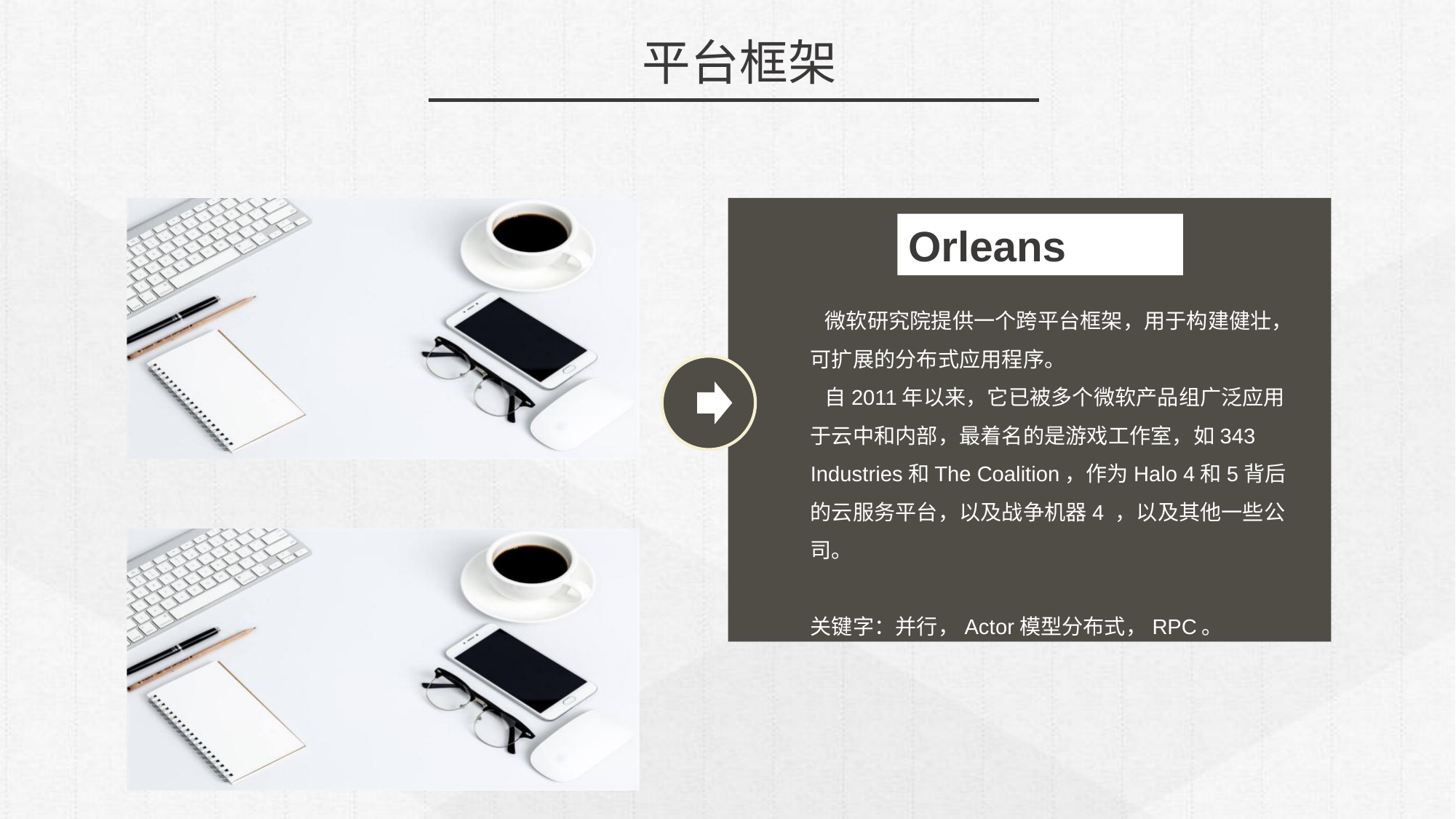

平台框架

Orleans
  微软研究院提供一个跨平台框架，用于构建健壮，可扩展的分布式应用程序。
  自2011年以来，它已被多个微软产品组广泛应用于云中和内部，最着名的是游戏工作室，如343 Industries和The Coalition，作为Halo 4和5背后的云服务平台，以及战争机器4 ，以及其他一些公司。

关键字：并行，Actor模型分布式，RPC。